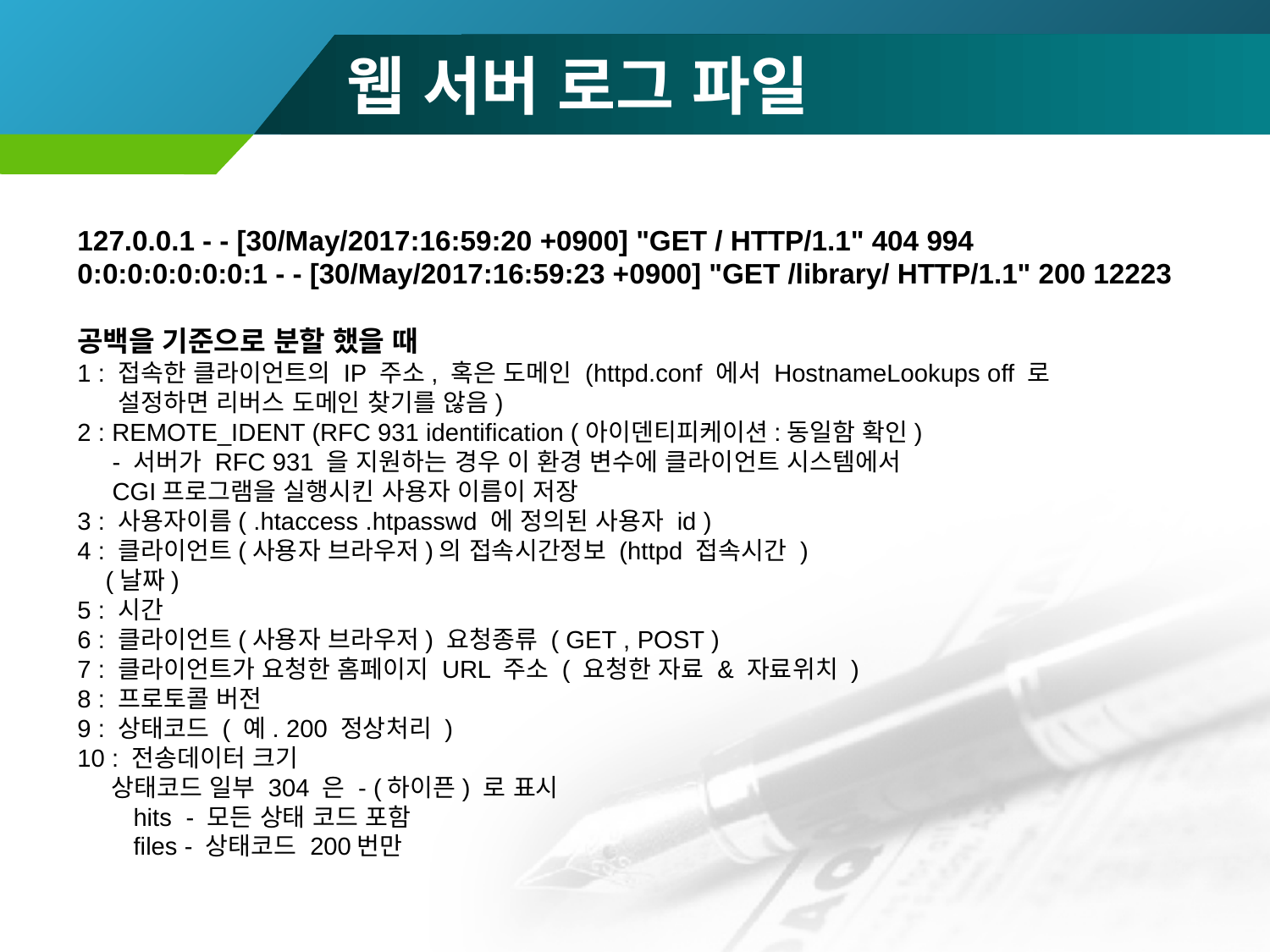

# 웹 서버 로그 파일
127.0.0.1 - - [30/May/2017:16:59:20 +0900] "GET / HTTP/1.1" 404 994
0:0:0:0:0:0:0:1 - - [30/May/2017:16:59:23 +0900] "GET /library/ HTTP/1.1" 200 12223

공백을 기준으로 분할 했을 때
1 : 접속한 클라이언트의 IP 주소, 혹은 도메인 (httpd.conf 에서 HostnameLookups off 로
     설정하면 리버스 도메인 찾기를 않음)
2 : REMOTE_IDENT (RFC 931 identification (아이덴티피케이션:동일함 확인)
     - 서버가 RFC 931 을 지원하는 경우 이 환경 변수에 클라이언트 시스템에서
     CGI프로그램을 실행시킨 사용자 이름이 저장
3 : 사용자이름( .htaccess .htpasswd 에 정의된 사용자 id )
4 : 클라이언트(사용자 브라우저)의 접속시간정보 (httpd 접속시간 )
    (날짜)
5 : 시간
6 : 클라이언트(사용자 브라우저) 요청종류 ( GET , POST )
7 : 클라이언트가 요청한 홈페이지 URL 주소 ( 요청한 자료 & 자료위치 )
8 : 프로토콜 버전
9 : 상태코드 ( 예. 200 정상처리 )
10 : 전송데이터 크기
    상태코드 일부 304 은 - (하이픈) 로 표시
        hits  - 모든 상태 코드 포함
        files - 상태코드 200번만